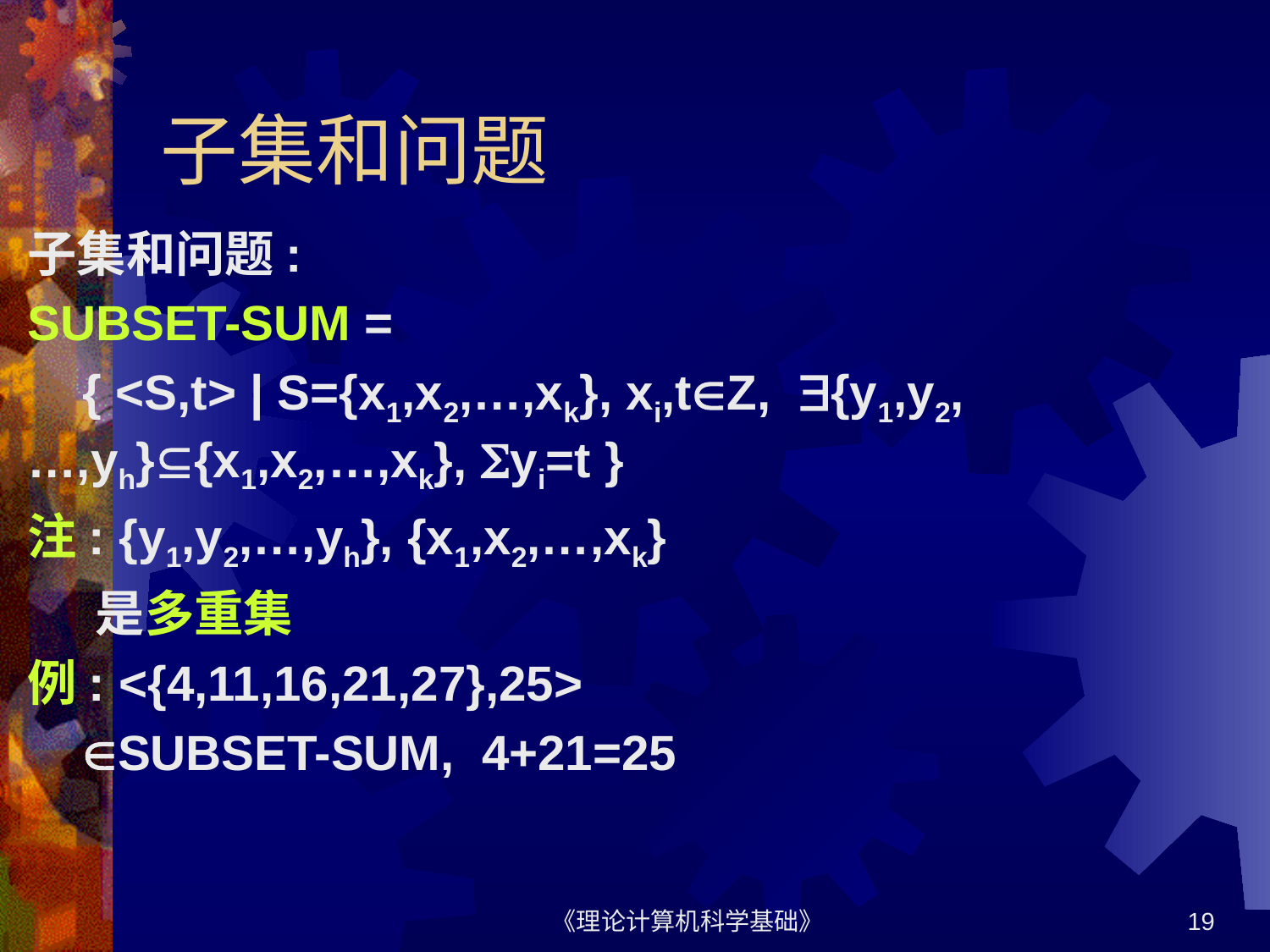

# 子集和问题
子集和问题:
SUBSET-SUM =
    { <S,t> | S={x1,x2,…,xk}, xi,t∈Z,  ∃{y1,y2,…,yh}⊆{x1,x2,…,xk}, Σyi=t }
注: {y1,y2,…,yh}, {x1,x2,…,xk}
     是多重集
例: <{4,11,16,21,27},25>
    ∈SUBSET-SUM,  4+21=25
《理论计算机科学基础》
19